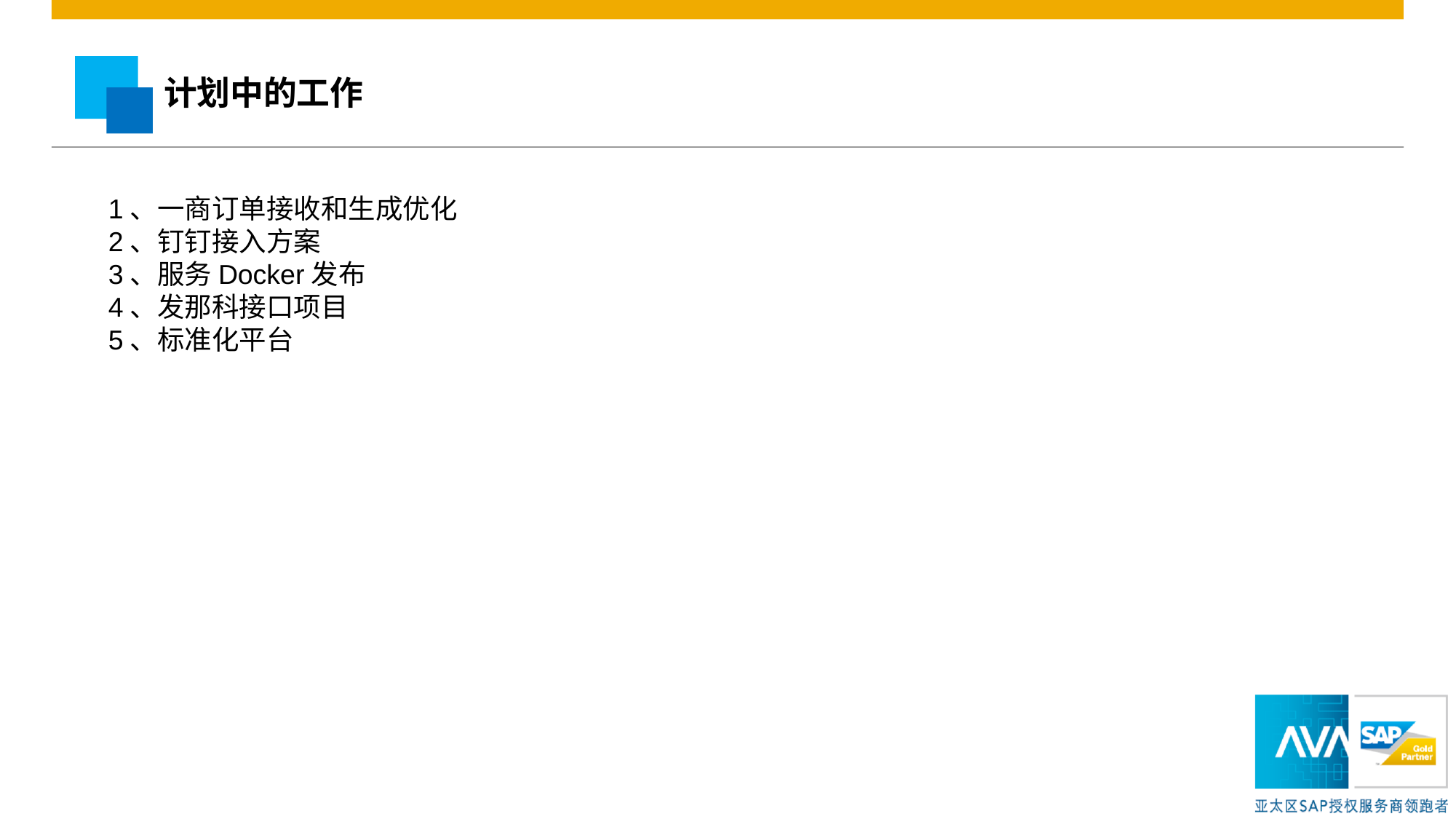

计划中的工作
1、一商订单接收和生成优化
2、钉钉接入方案
3、服务Docker发布
4、发那科接口项目
5、标准化平台